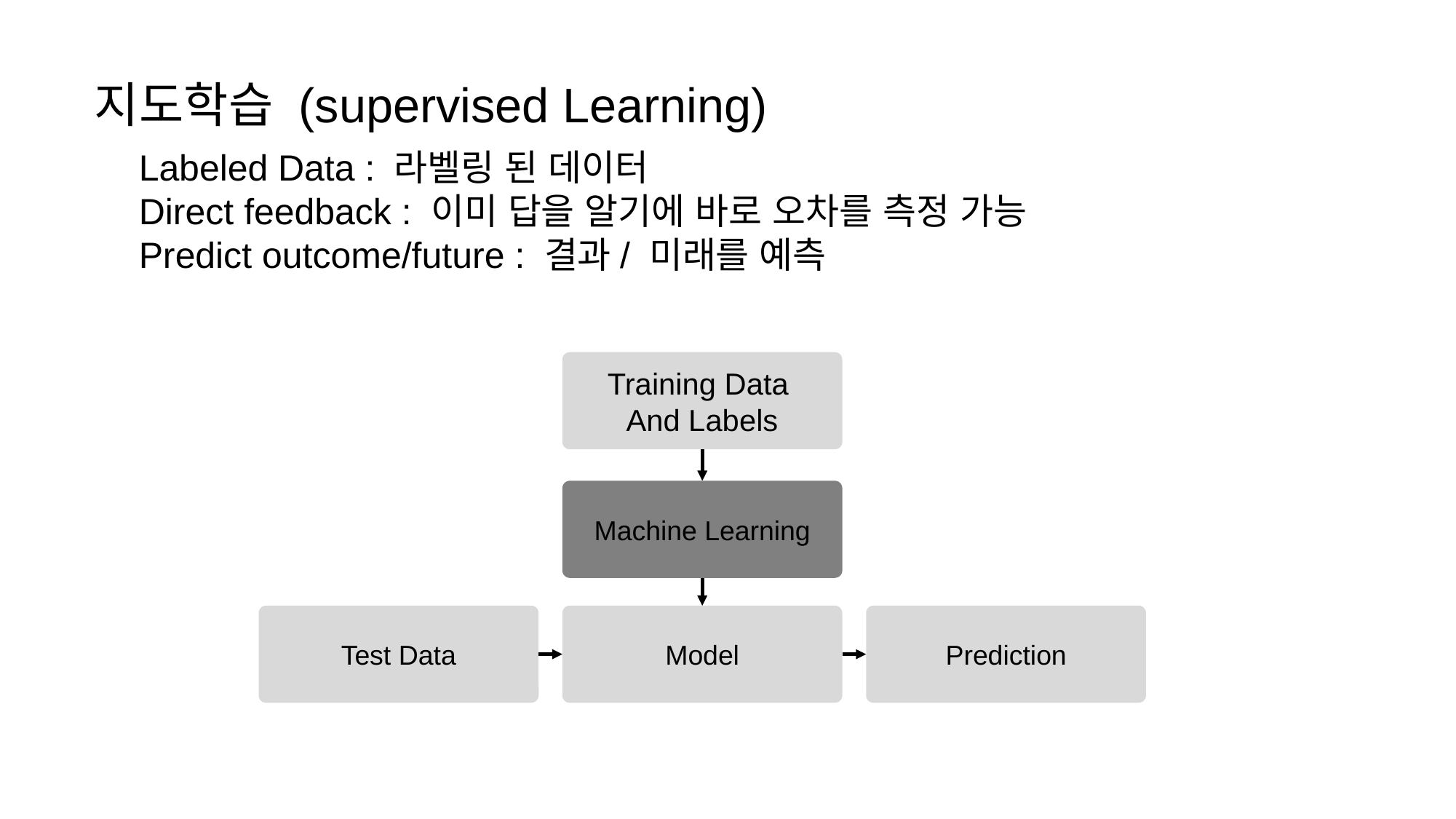

지도학습 (supervised Learning)
Labeled Data : 라벨링 된 데이터
Direct feedback : 이미 답을 알기에 바로 오차를 측정 가능
Predict outcome/future : 결과/ 미래를 예측
Training Data
And Labels
Machine Learning
Test Data
Model
Prediction